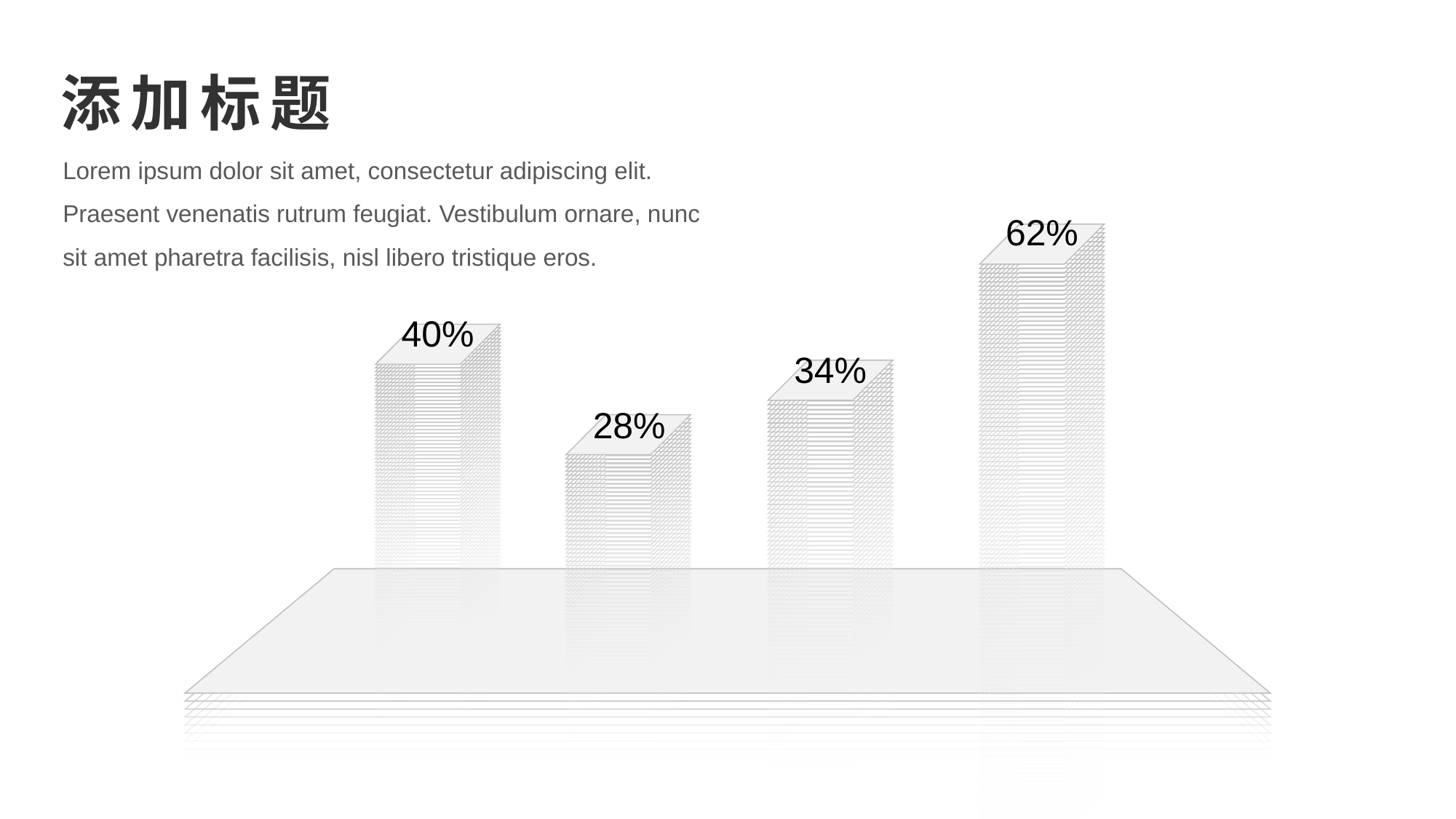

添加标题
Lorem ipsum dolor sit amet, consectetur adipiscing elit. Praesent venenatis rutrum feugiat. Vestibulum ornare, nunc sit amet pharetra facilisis, nisl libero tristique eros.
62%

40%

34%

28%